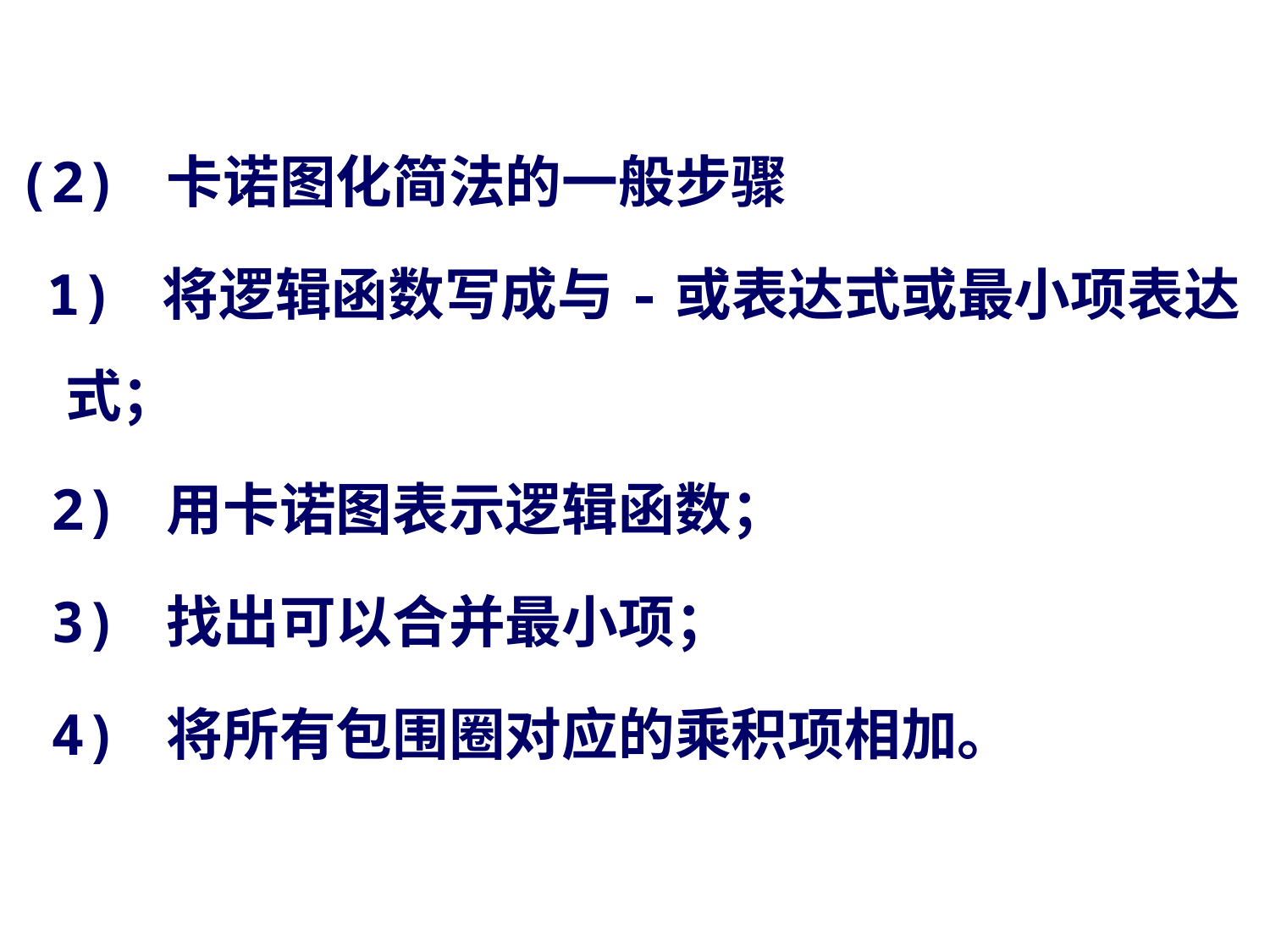

(2) 卡诺图化简法的一般步骤
 1) 将逻辑函数写成与-或表达式或最小项表达式；
 2) 用卡诺图表示逻辑函数；
 3) 找出可以合并最小项；
 4) 将所有包围圈对应的乘积项相加。